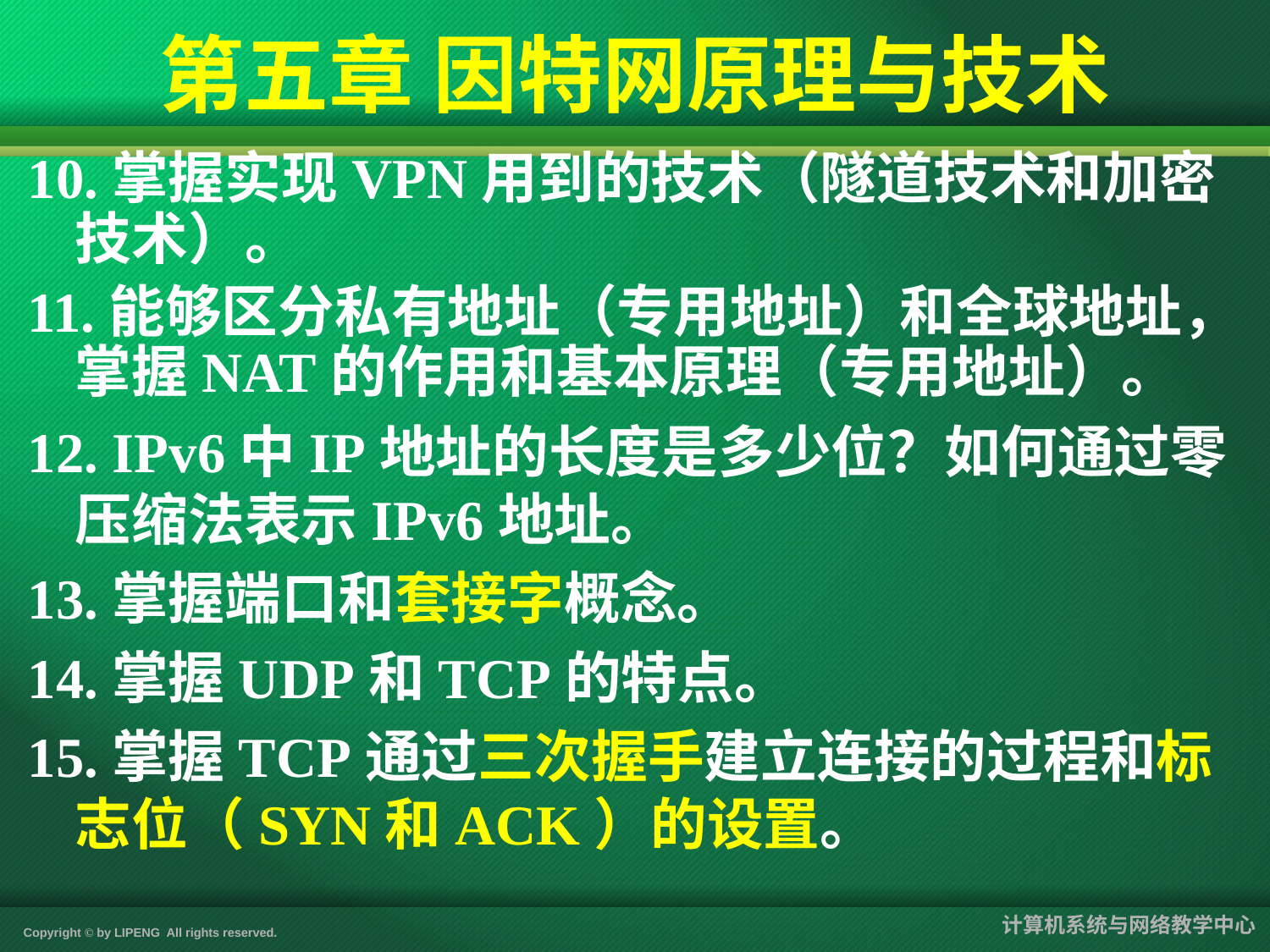

第五章 因特网原理与技术
10.掌握实现VPN用到的技术（隧道技术和加密技术）。
11.能够区分私有地址（专用地址）和全球地址，掌握NAT的作用和基本原理（专用地址）。
12. IPv6中IP地址的长度是多少位？如何通过零压缩法表示IPv6地址。
13.掌握端口和套接字概念。
14.掌握UDP和TCP的特点。
15.掌握TCP通过三次握手建立连接的过程和标志位（SYN和ACK）的设置。